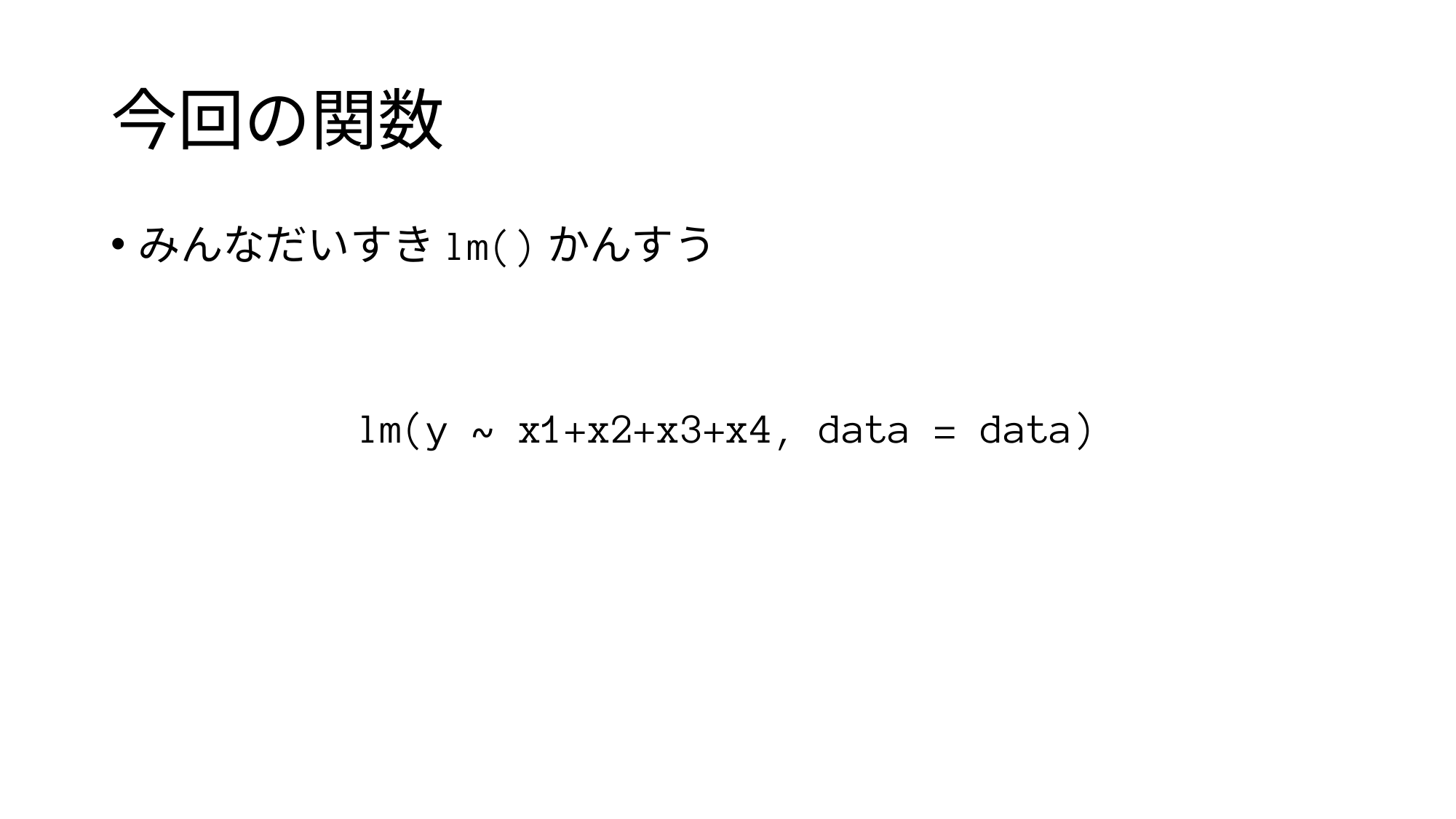

# 今回の関数
みんなだいすきlm()かんすう

lm(y ~ x1+x2+x3+x4, data = data)